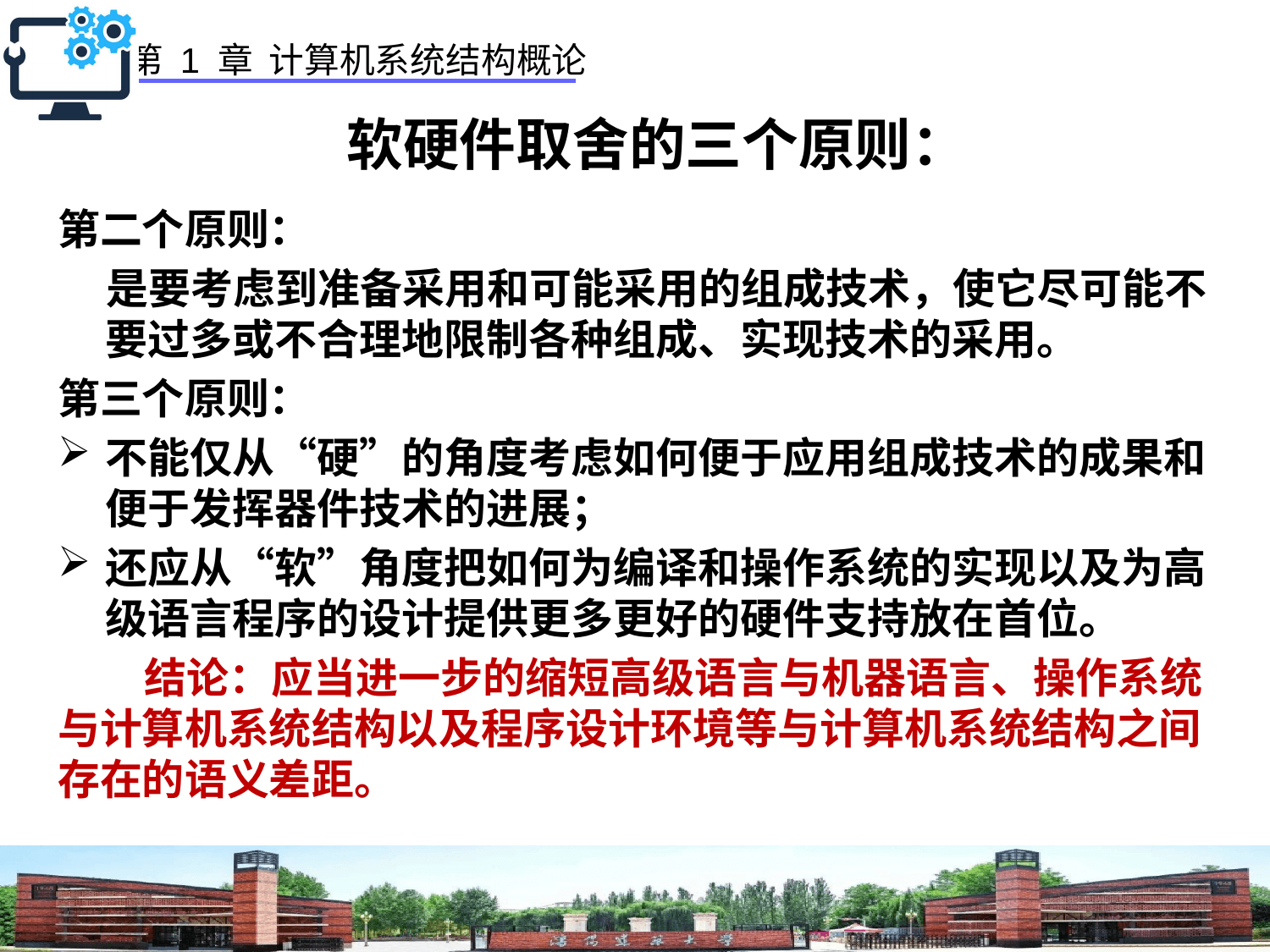

# 软硬件取舍的三个原则：
第二个原则：
    是要考虑到准备采用和可能采用的组成技术，使它尽可能不要过多或不合理地限制各种组成、实现技术的采用。
第三个原则：
不能仅从“硬”的角度考虑如何便于应用组成技术的成果和便于发挥器件技术的进展；
还应从“软”角度把如何为编译和操作系统的实现以及为高级语言程序的设计提供更多更好的硬件支持放在首位。
        结论：应当进一步的缩短高级语言与机器语言、操作系统与计算机系统结构以及程序设计环境等与计算机系统结构之间存在的语义差距。